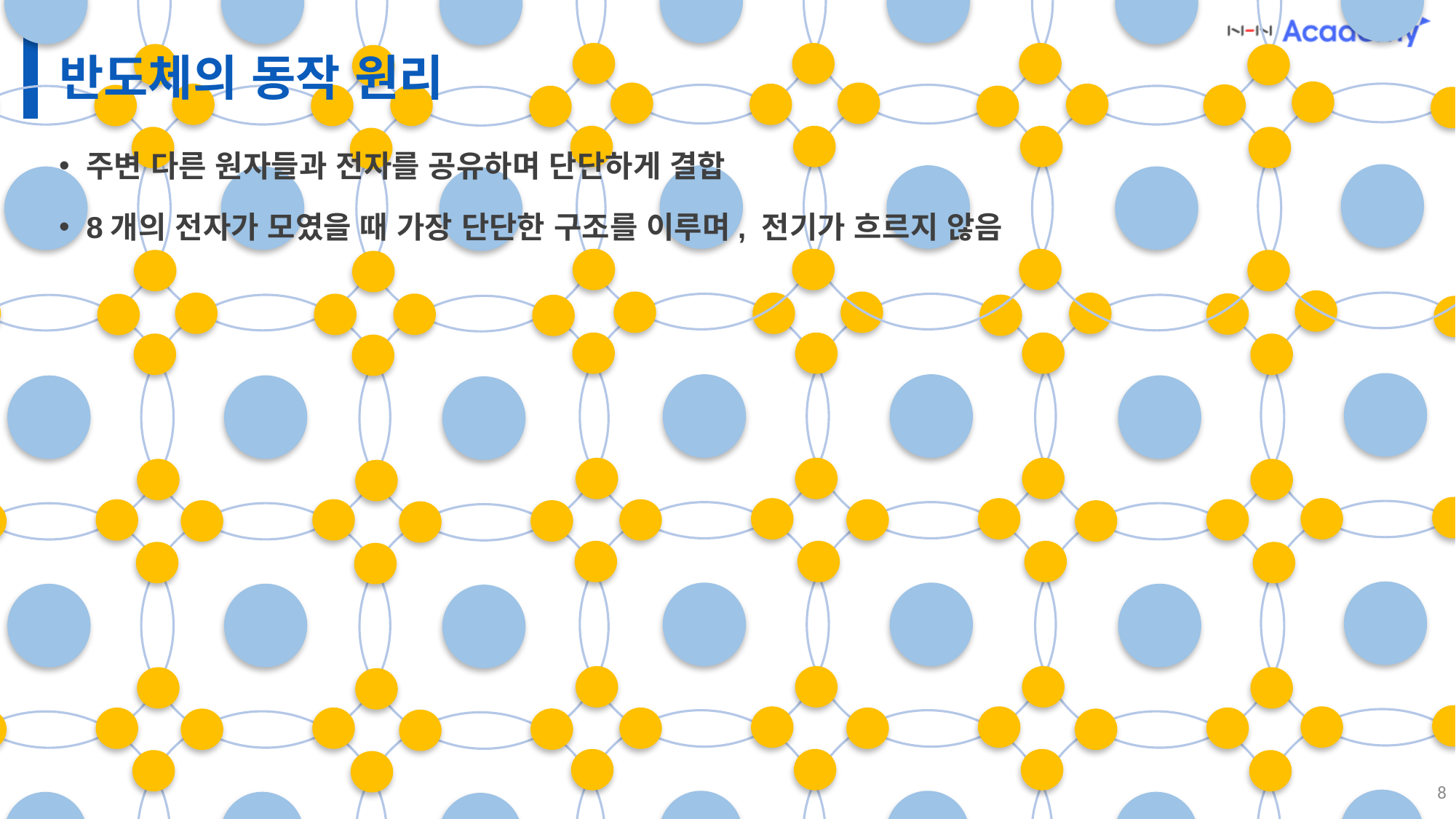

# 반도체의 동작 원리

주변 다른 원자들과 전자를 공유하며 단단하게 결합
8개의 전자가 모였을 때 가장 단단한 구조를 이루며, 전기가 흐르지 않음

8